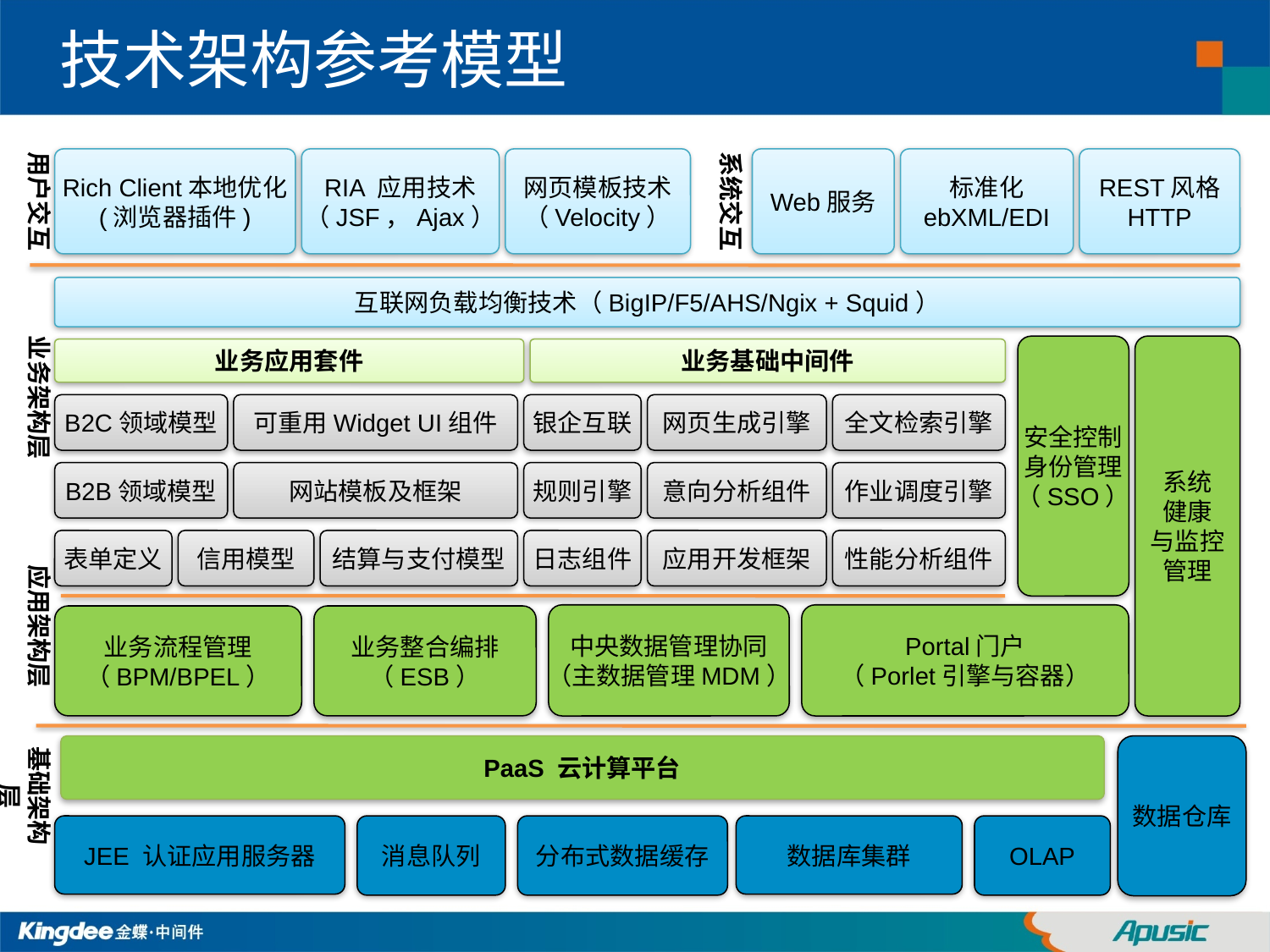

# 技术架构参考模型
用户交互
系统交互
Rich Client本地优化
(浏览器插件)
RIA 应用技术
（JSF，Ajax）
网页模板技术
（Velocity）
Web服务
标准化
ebXML/EDI
REST风格
HTTP
业务架构层
互联网负载均衡技术（BigIP/F5/AHS/Ngix + Squid）
安全控制
身份管理
（SSO）
系统
健康
与监控
管理
业务应用套件
业务基础中间件
B2C领域模型
可重用Widget UI组件
银企互联
网页生成引擎
全文检索引擎
B2B领域模型
网站模板及框架
规则引擎
意向分析组件
作业调度引擎
表单定义
信用模型
结算与支付模型
日志组件
应用开发框架
性能分析组件
应用架构层
中央数据管理协同
（主数据管理MDM）
Portal门户
（Porlet引擎与容器）
业务流程管理
（BPM/BPEL）
业务整合编排
（ESB）
基础架构层
数据仓库
PaaS 云计算平台
JEE 认证应用服务器
消息队列
分布式数据缓存
数据库集群
OLAP